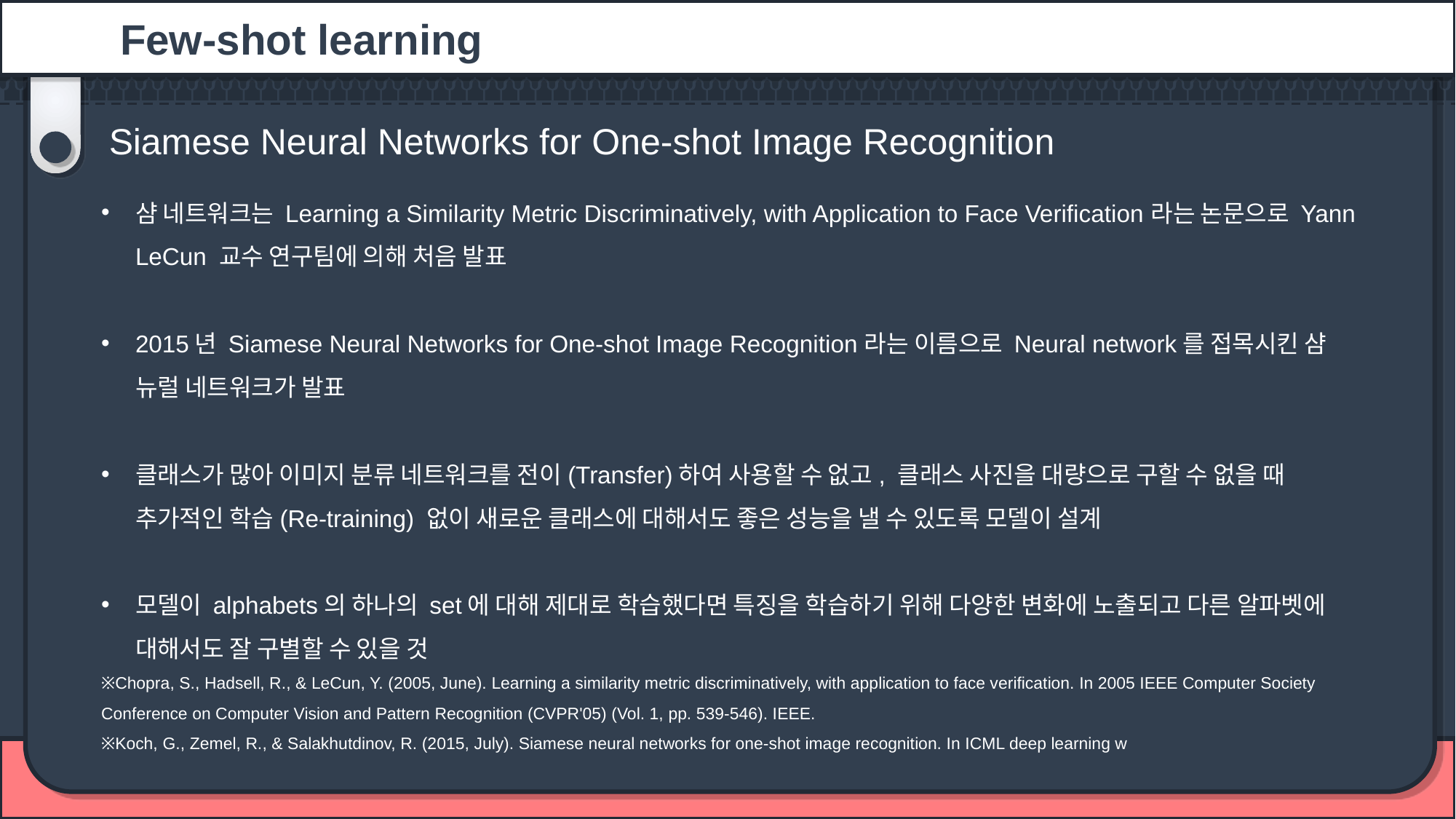

Few-shot learning

Siamese Neural Networks for One-shot Image Recognition
샴 네트워크는 Learning a Similarity Metric Discriminatively, with Application to Face Verification라는 논문으로 Yann LeCun 교수 연구팀에 의해 처음 발표

2015년 Siamese Neural Networks for One-shot Image Recognition라는 이름으로 Neural network를 접목시킨 샴 뉴럴 네트워크가 발표

클래스가 많아 이미지 분류 네트워크를 전이(Transfer)하여 사용할 수 없고, 클래스 사진을 대량으로 구할 수 없을 때 추가적인 학습(Re-training) 없이 새로운 클래스에 대해서도 좋은 성능을 낼 수 있도록 모델이 설계

모델이 alphabets의 하나의 set에 대해 제대로 학습했다면 특징을 학습하기 위해 다양한 변화에 노출되고 다른 알파벳에 대해서도 잘 구별할 수 있을 것
※Chopra, S., Hadsell, R., & LeCun, Y. (2005, June). Learning a similarity metric discriminatively, with application to face verification. In 2005 IEEE Computer Society Conference on Computer Vision and Pattern Recognition (CVPR'05) (Vol. 1, pp. 539-546). IEEE.
※Koch, G., Zemel, R., & Salakhutdinov, R. (2015, July). Siamese neural networks for one-shot image recognition. In ICML deep learning w